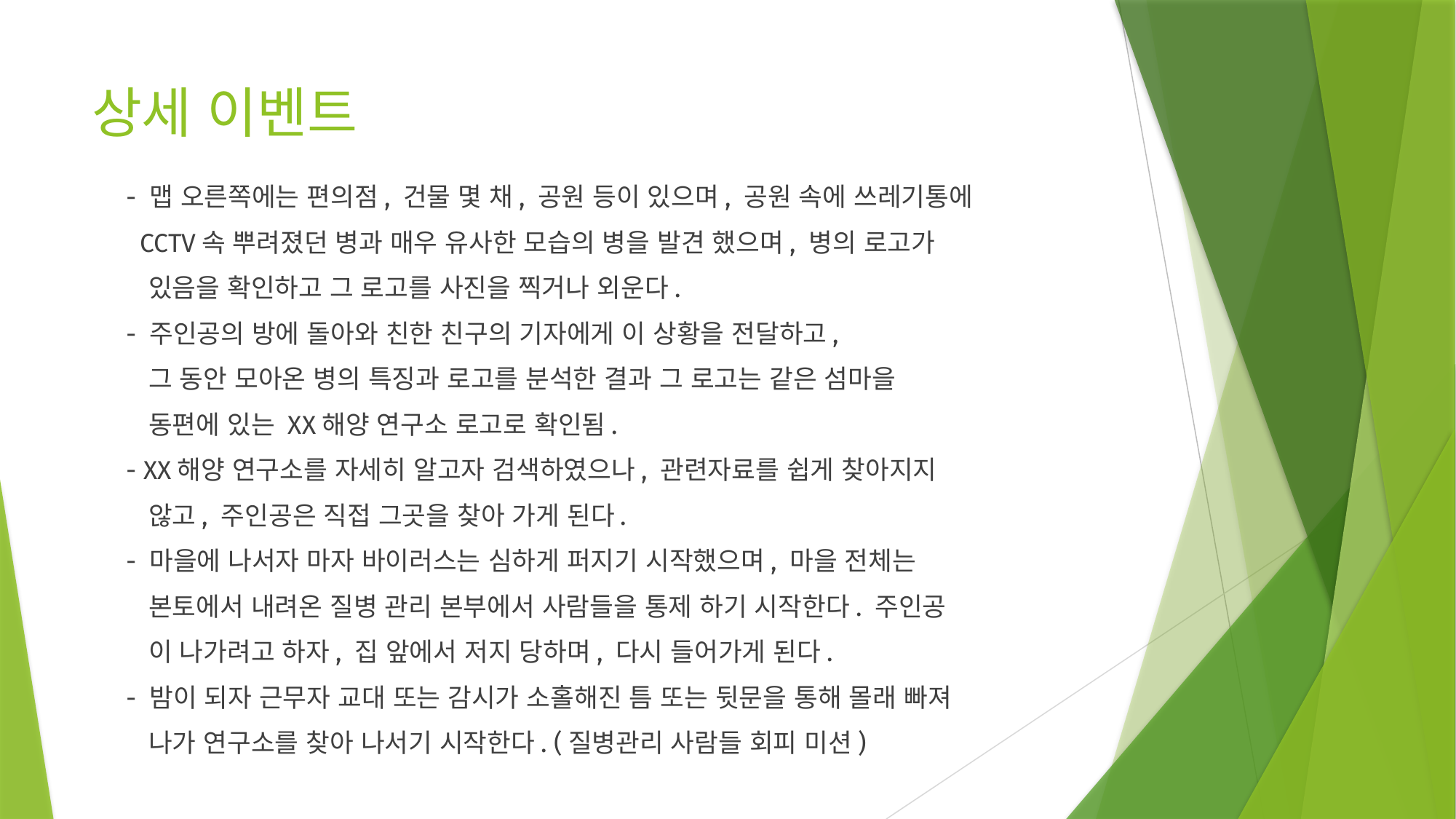

# 상세 이벤트
     - 맵 오른쪽에는 편의점, 건물 몇 채, 공원 등이 있으며, 공원 속에 쓰레기통에
       CCTV속 뿌려졌던 병과 매우 유사한 모습의 병을 발견 했으며, 병의 로고가
       있음을 확인하고 그 로고를 사진을 찍거나 외운다.
     - 주인공의 방에 돌아와 친한 친구의 기자에게 이 상황을 전달하고,
       그 동안 모아온 병의 특징과 로고를 분석한 결과 그 로고는 같은 섬마을
       동편에 있는 XX해양 연구소 로고로 확인됨.
     - XX해양 연구소를 자세히 알고자 검색하였으나, 관련자료를 쉽게 찾아지지
       않고, 주인공은 직접 그곳을 찾아 가게 된다.
     - 마을에 나서자 마자 바이러스는 심하게 퍼지기 시작했으며, 마을 전체는
       본토에서 내려온 질병 관리 본부에서 사람들을 통제 하기 시작한다. 주인공
       이 나가려고 하자, 집 앞에서 저지 당하며, 다시 들어가게 된다.
     - 밤이 되자 근무자 교대 또는 감시가 소홀해진 틈 또는 뒷문을 통해 몰래 빠져
       나가 연구소를 찾아 나서기 시작한다. (질병관리 사람들 회피 미션)